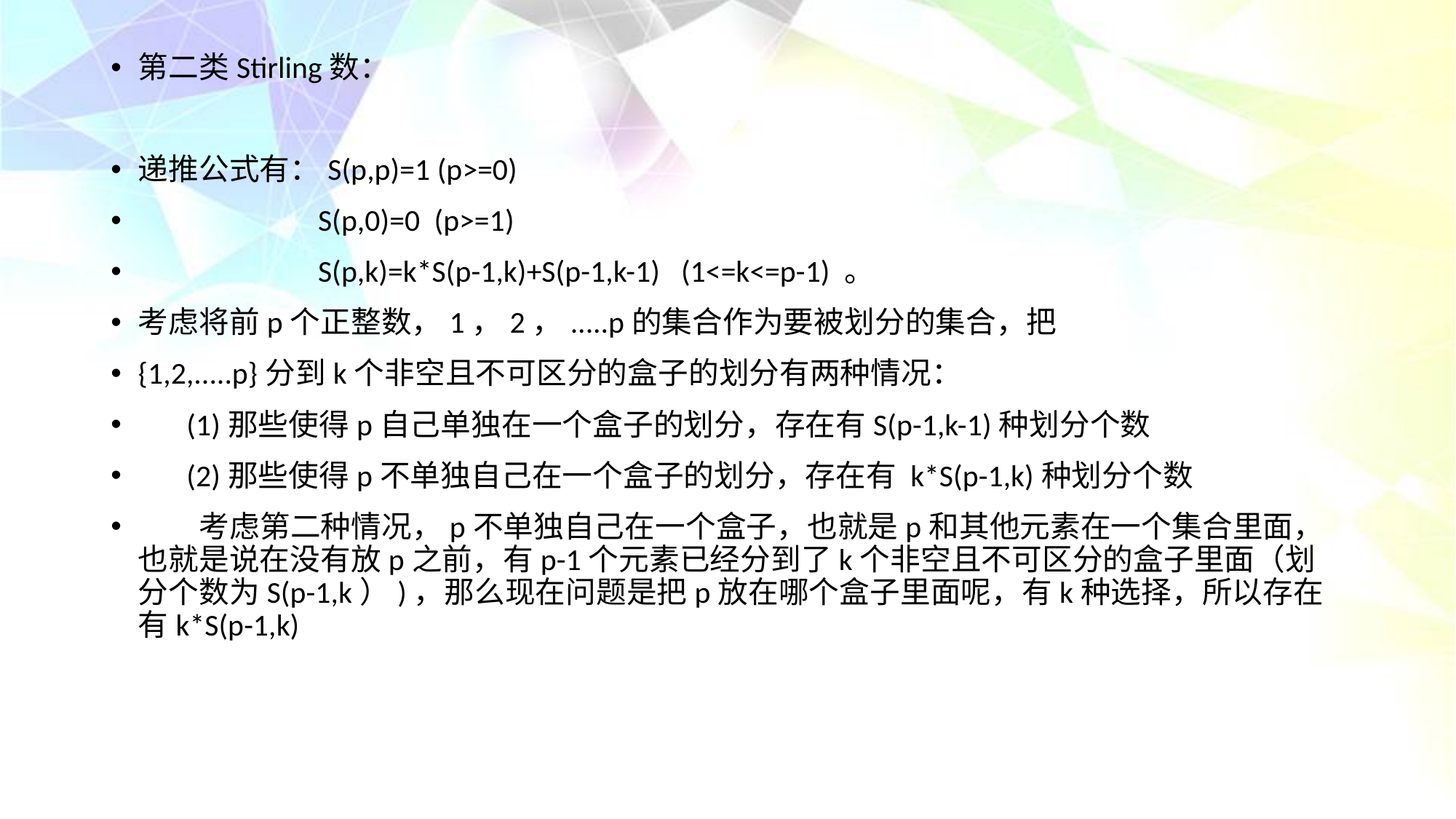

第二类Stirling数：

递推公式有：S(p,p)=1 (p>=0)
                          S(p,0)=0  (p>=1)
                          S(p,k)=k*S(p-1,k)+S(p-1,k-1)   (1<=k<=p-1) 。
考虑将前p个正整数，1，2，.....p的集合作为要被划分的集合，把
{1,2,.....p}分到k个非空且不可区分的盒子的划分有两种情况：
       (1)那些使得p自己单独在一个盒子的划分，存在有S(p-1,k-1)种划分个数
       (2)那些使得p不单独自己在一个盒子的划分，存在有 k*S(p-1,k)种划分个数
        考虑第二种情况，p不单独自己在一个盒子，也就是p和其他元素在一个集合里面，也就是说在没有放p之前，有p-1个元素已经分到了k个非空且不可区分的盒子里面（划分个数为S(p-1,k）)，那么现在问题是把p放在哪个盒子里面呢，有k种选择，所以存在有k*S(p-1,k)